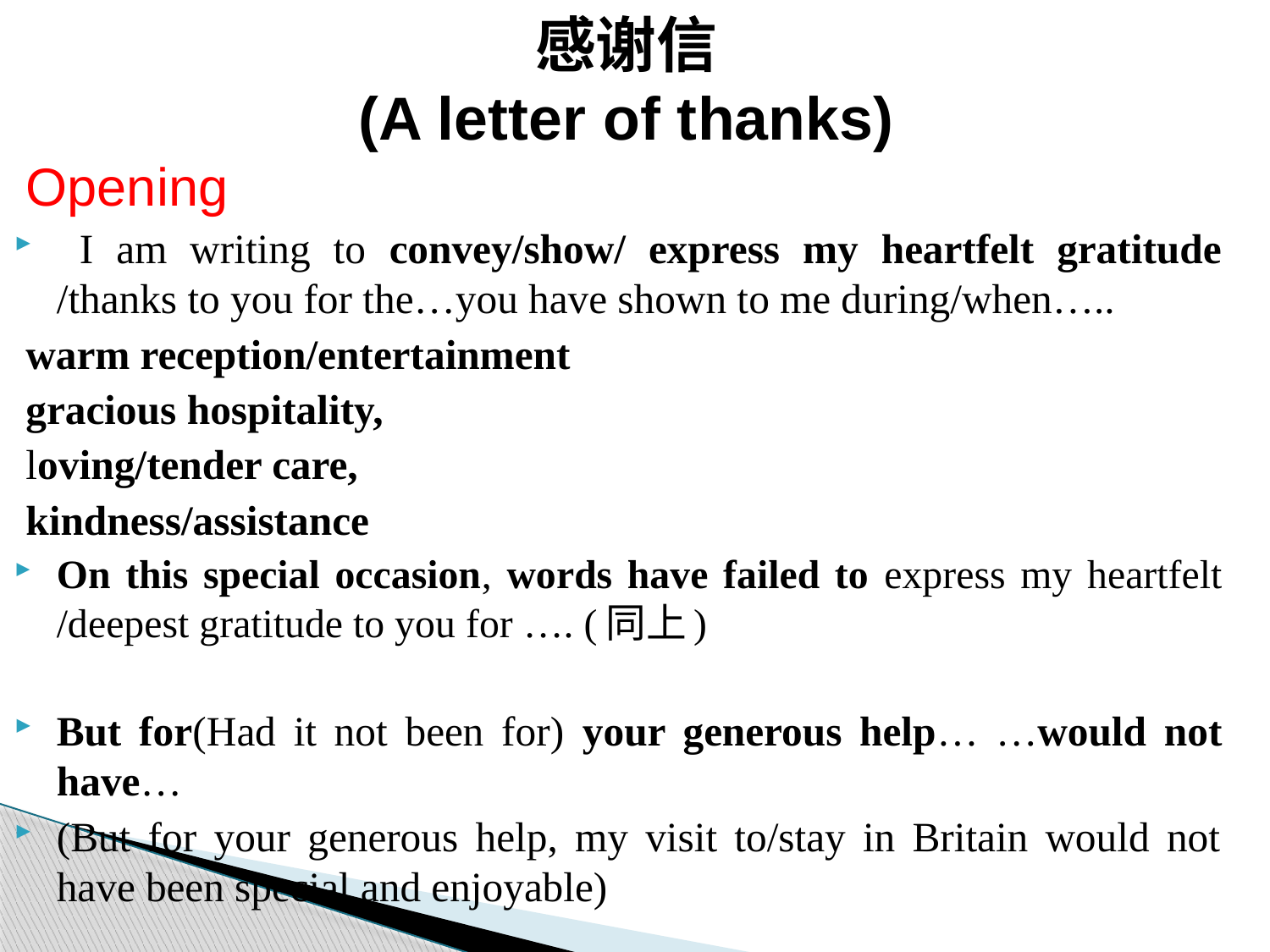

# 感谢信 (A letter of thanks)
Opening
 I am writing to convey/show/ express my heartfelt gratitude /thanks to you for the…you have shown to me during/when…..
	warm reception/entertainment
	gracious hospitality,
	loving/tender care,
	kindness/assistance
On this special occasion, words have failed to express my heartfelt /deepest gratitude to you for …. (同上)

But for(Had it not been for) your generous help… …would not have…
(But for your generous help, my visit to/stay in Britain would not have been special and enjoyable)